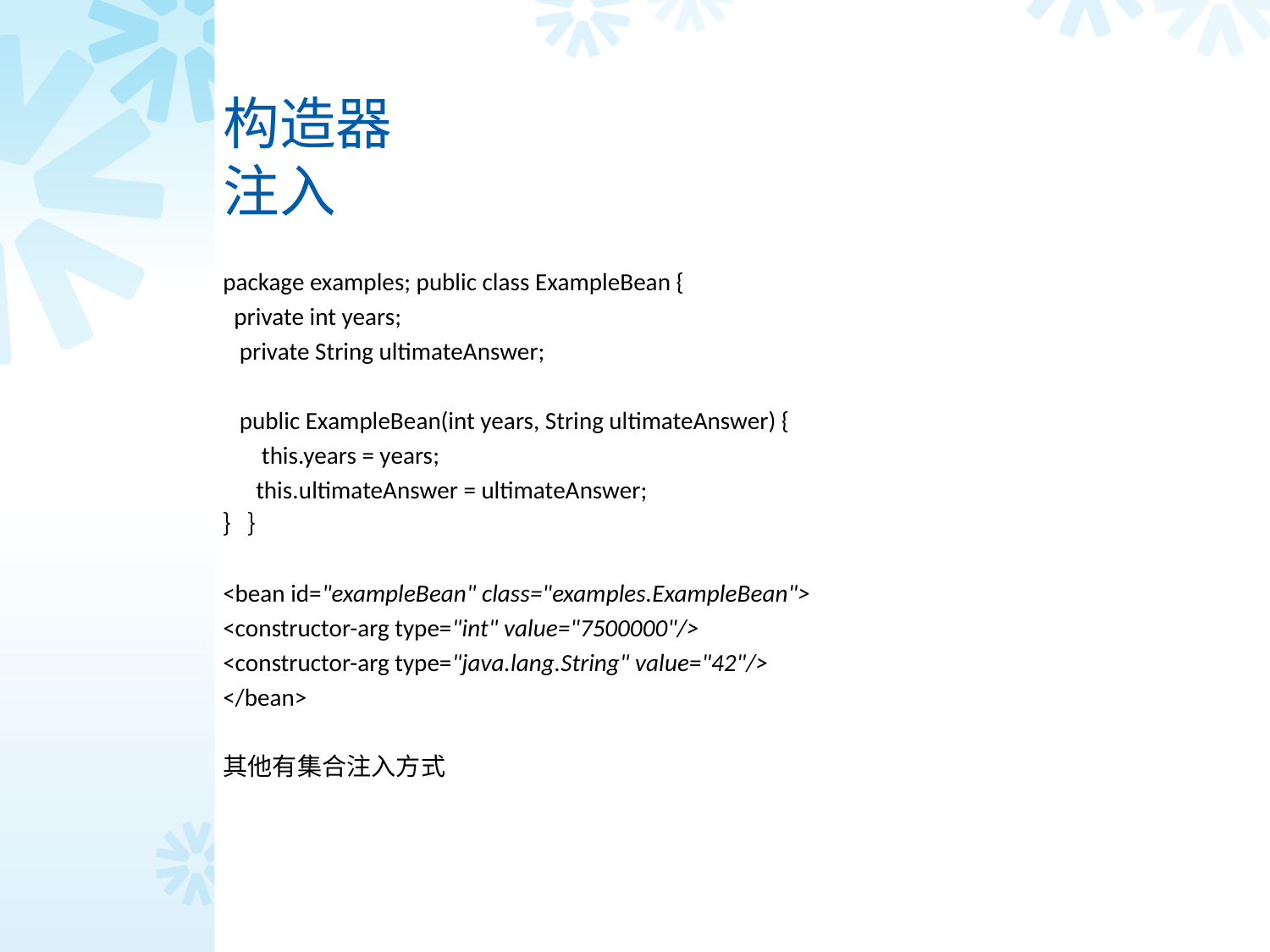

# 构造器注入
package examples; public class ExampleBean {
  private int years;
   private String ultimateAnswer;

   public ExampleBean(int years, String ultimateAnswer) {
       this.years = years;
      this.ultimateAnswer = ultimateAnswer;
｝｝

<bean id="exampleBean" class="examples.ExampleBean">
<constructor-arg type="int" value="7500000"/>
<constructor-arg type="java.lang.String" value="42"/>
</bean>

其他有集合注入方式